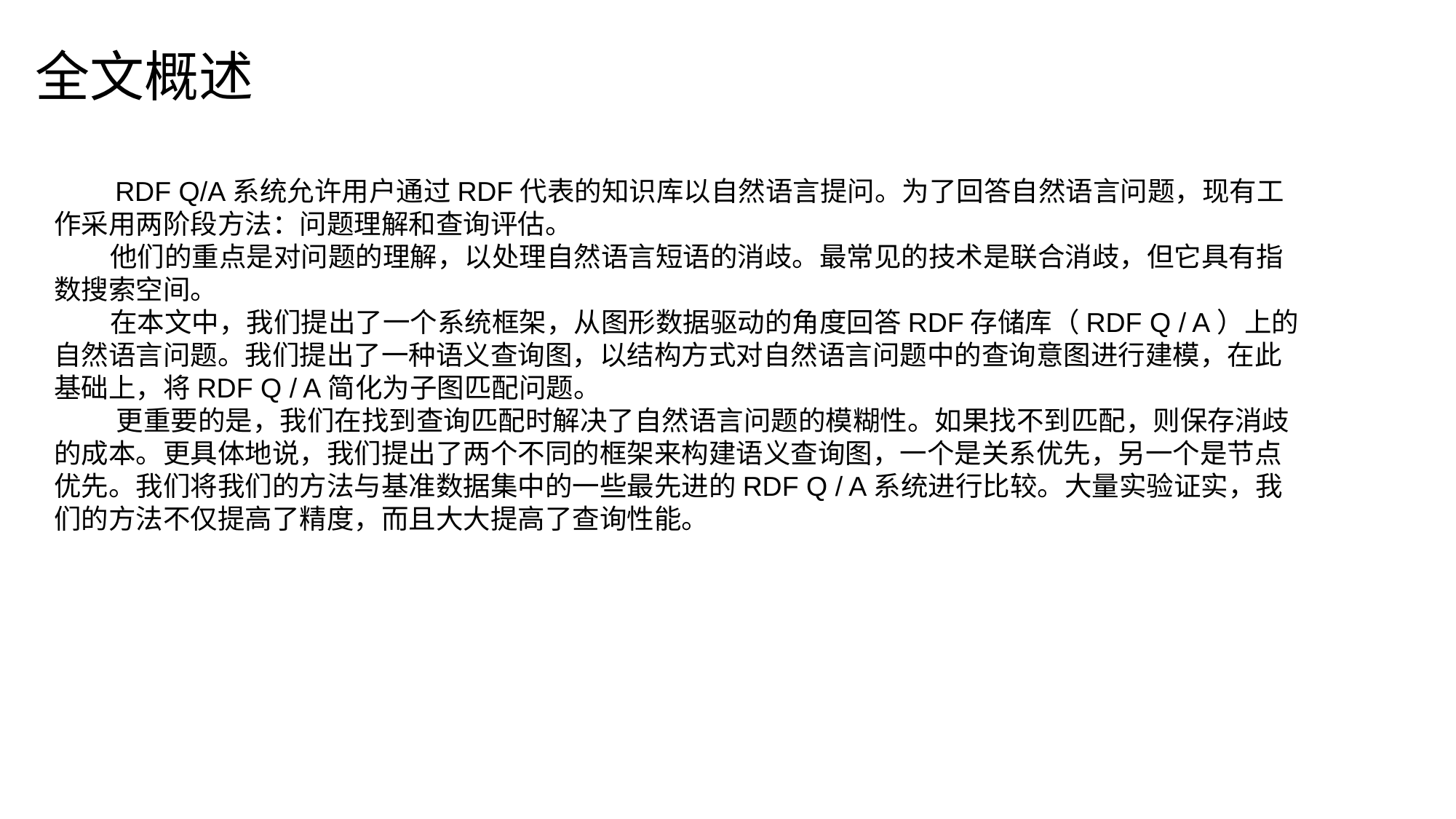

全文概述
        RDF Q/A系统允许用户通过RDF代表的知识库以自然语言提问。为了回答自然语言问题，现有工作采用两阶段方法：问题理解和查询评估。
        他们的重点是对问题的理解，以处理自然语言短语的消歧。最常见的技术是联合消歧，但它具有指数搜索空间。
        在本文中，我们提出了一个系统框架，从图形数据驱动的角度回答RDF存储库（RDF Q / A）上的自然语言问题。我们提出了一种语义查询图，以结构方式对自然语言问题中的查询意图进行建模，在此基础上，将RDF Q / A简化为子图匹配问题。
         更重要的是，我们在找到查询匹配时解决了自然语言问题的模糊性。如果找不到匹配，则保存消歧的成本。更具体地说，我们提出了两个不同的框架来构建语义查询图，一个是关系优先，另一个是节点优先。我们将我们的方法与基准数据集中的一些最先进的RDF Q / A系统进行比较。大量实验证实，我们的方法不仅提高了精度，而且大大提高了查询性能。